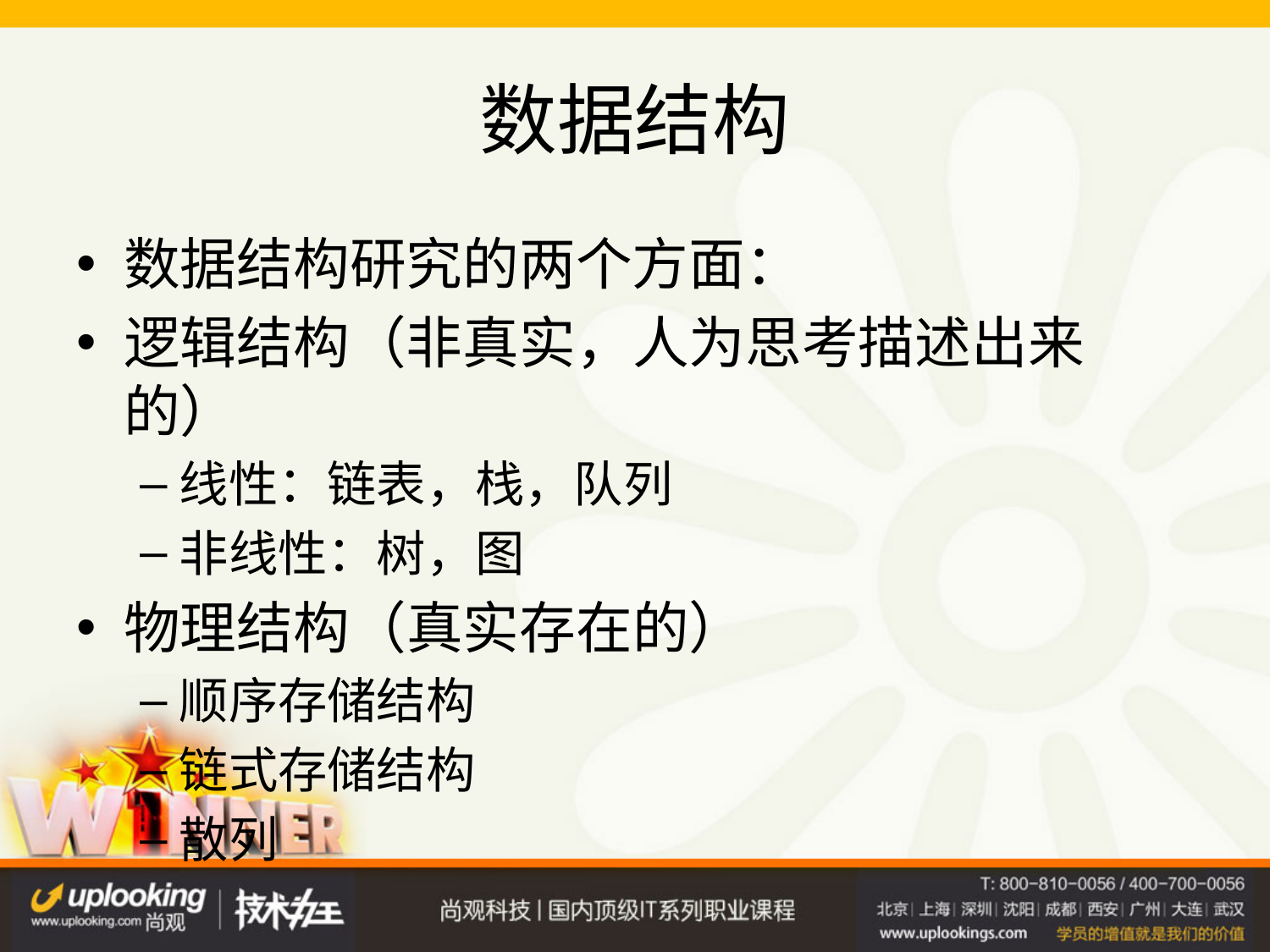

# 数据结构
数据结构研究的两个方面：
逻辑结构（非真实，人为思考描述出来的）
线性：链表，栈，队列
非线性：树，图
物理结构（真实存在的）
顺序存储结构
链式存储结构
散列